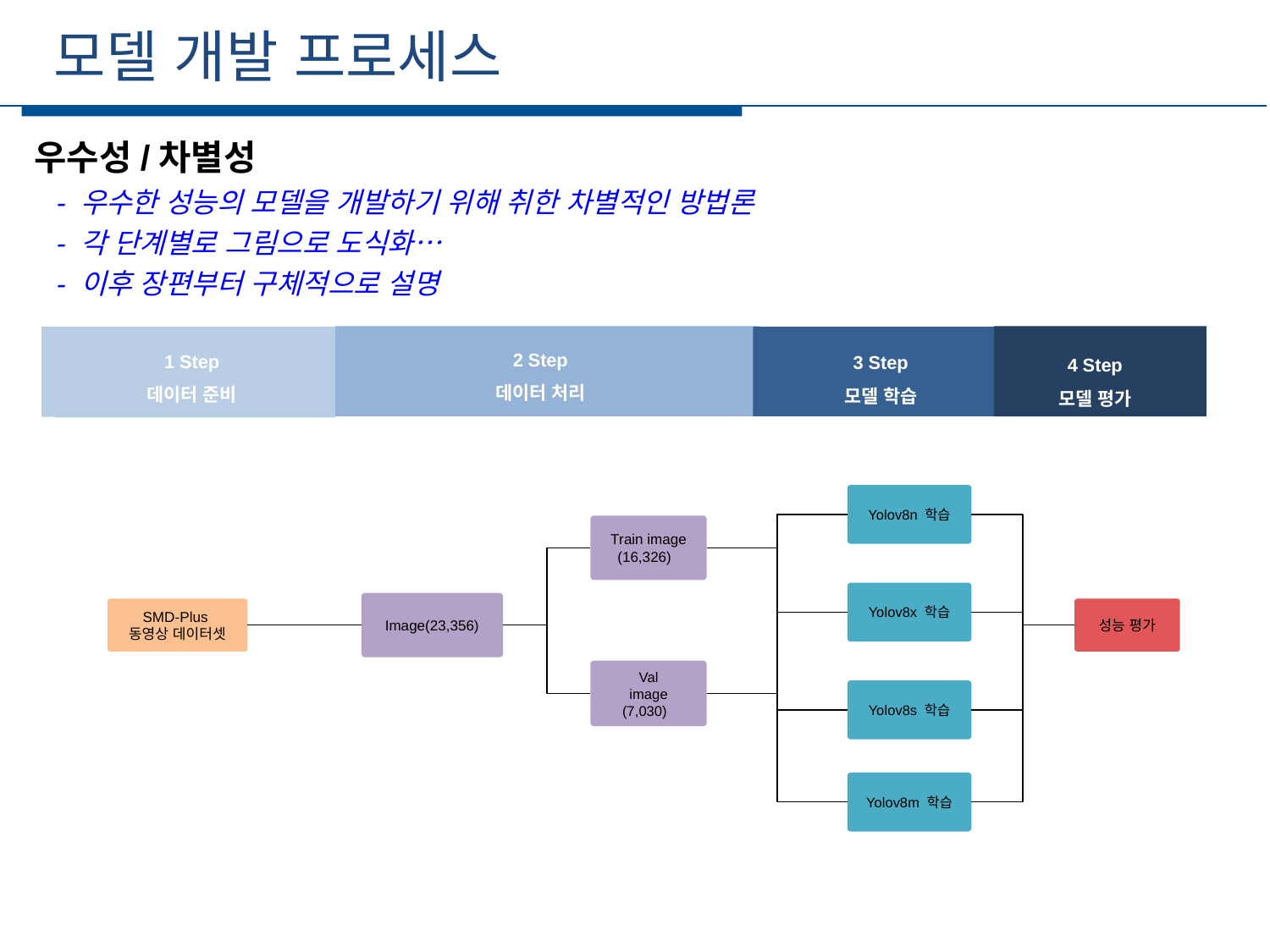

모델 개발 프로세스
세부일정

우수성/차별성
  - 우수한 성능의 모델을 개발하기 위해 취한 차별적인 방법론
  - 각 단계별로 그림으로 도식화…
  - 이후 장편부터 구체적으로 설명

1 Step
데이터 준비
2 Step
데이터 처리
1 Step
데이터 수집
3 Step
모델 학습
4 Step
모델 평가
Yolov8n 학습
Train image
(16,326)
Yolov8x 학습
Image(23,356)
SMD-Plus
동영상 데이터셋
성능 평가
Val
image
(7,030)
Yolov8s 학습
Yolov8m 학습